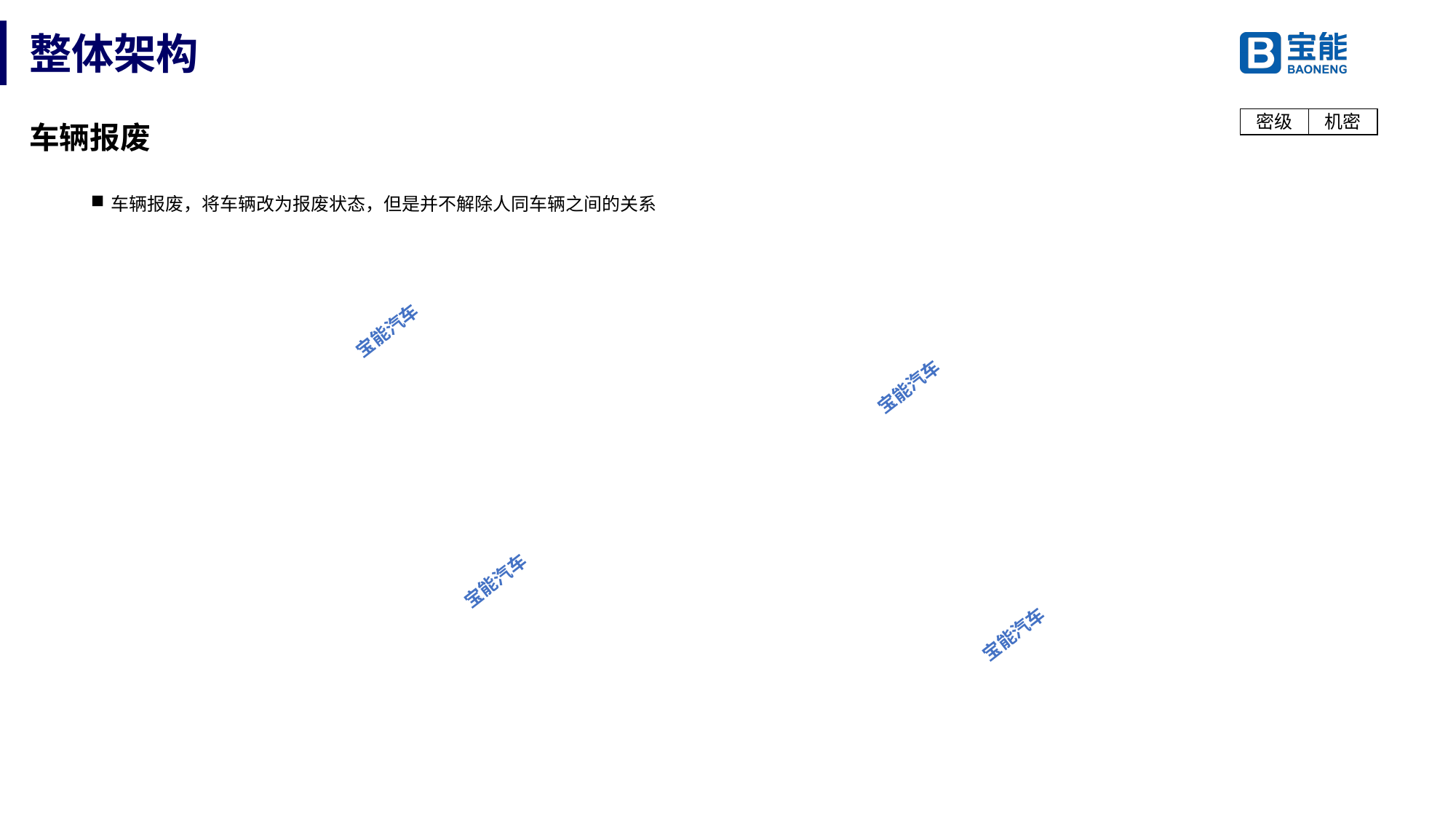

# 整体架构
车辆报废
车辆报废，将车辆改为报废状态，但是并不解除人同车辆之间的关系
5